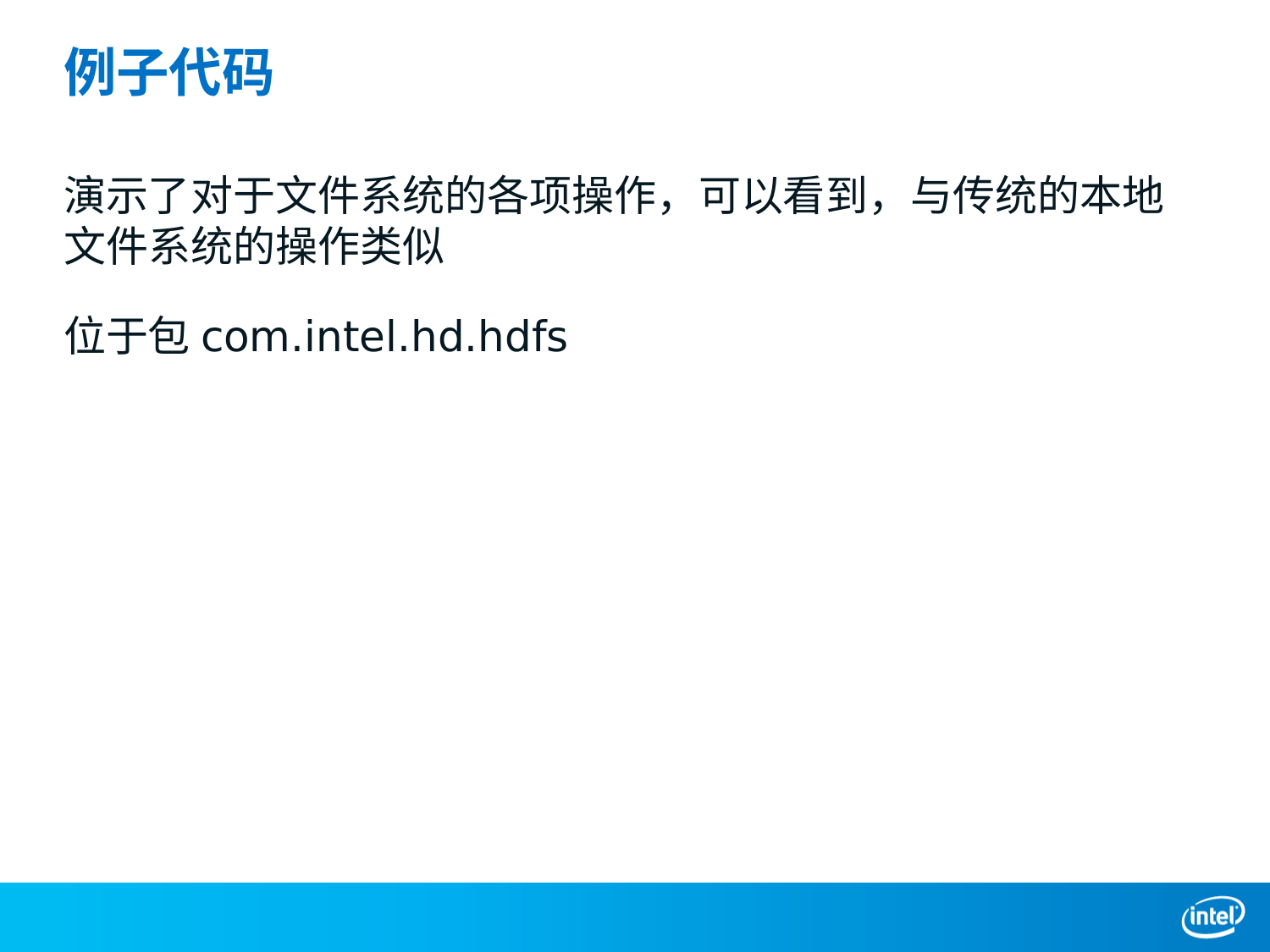

# 例子代码
演示了对于文件系统的各项操作，可以看到，与传统的本地文件系统的操作类似
位于包com.intel.hd.hdfs